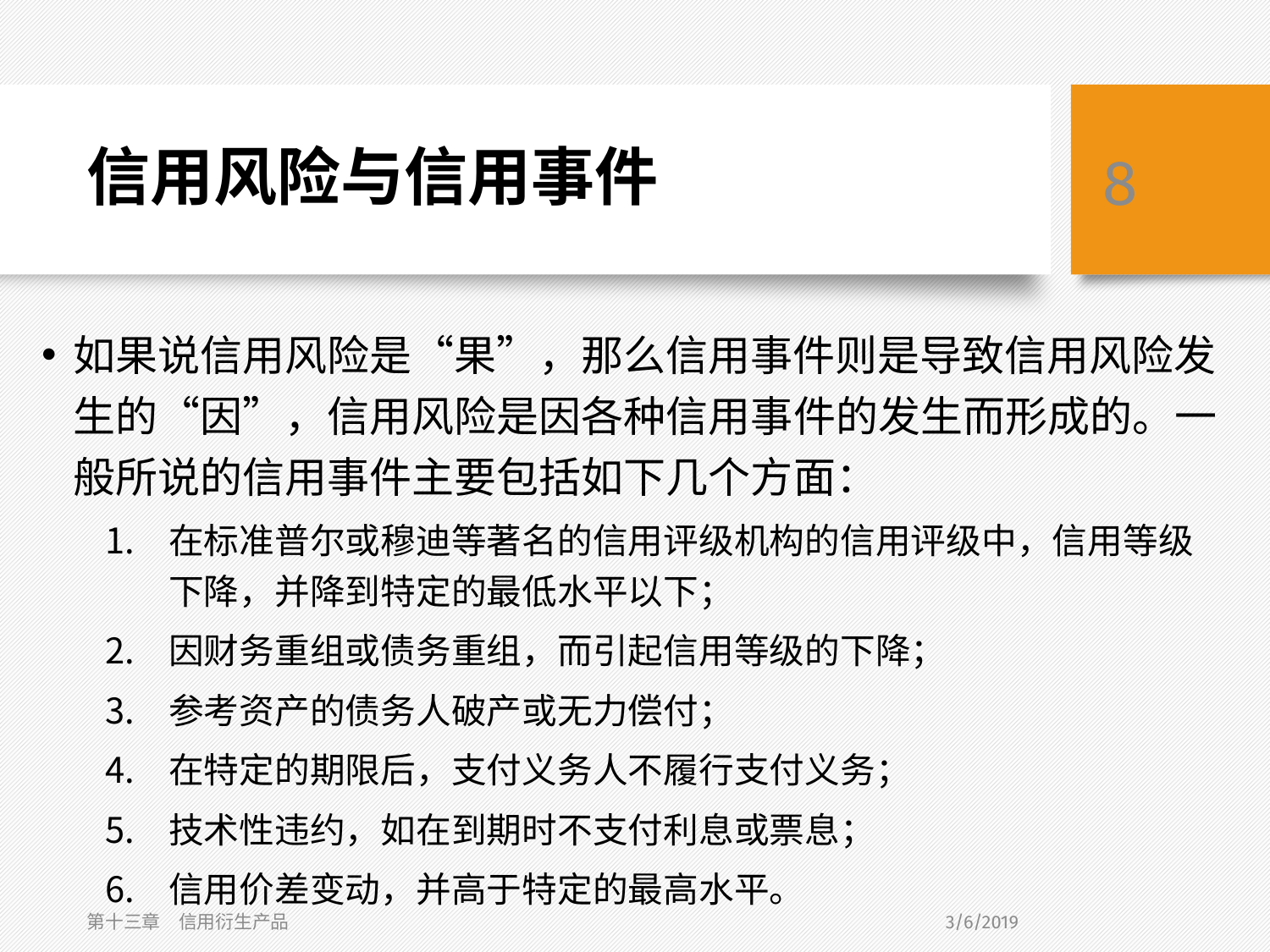

# 信用风险与信用事件
8
如果说信用风险是“果”，那么信用事件则是导致信用风险发生的“因”，信用风险是因各种信用事件的发生而形成的。一般所说的信用事件主要包括如下几个方面：
在标准普尔或穆迪等著名的信用评级机构的信用评级中，信用等级下降，并降到特定的最低水平以下；
因财务重组或债务重组，而引起信用等级的下降；
参考资产的债务人破产或无力偿付；
在特定的期限后，支付义务人不履行支付义务；
技术性违约，如在到期时不支付利息或票息；
信用价差变动，并高于特定的最高水平。

3/6/2019
第十三章　信用衍生产品